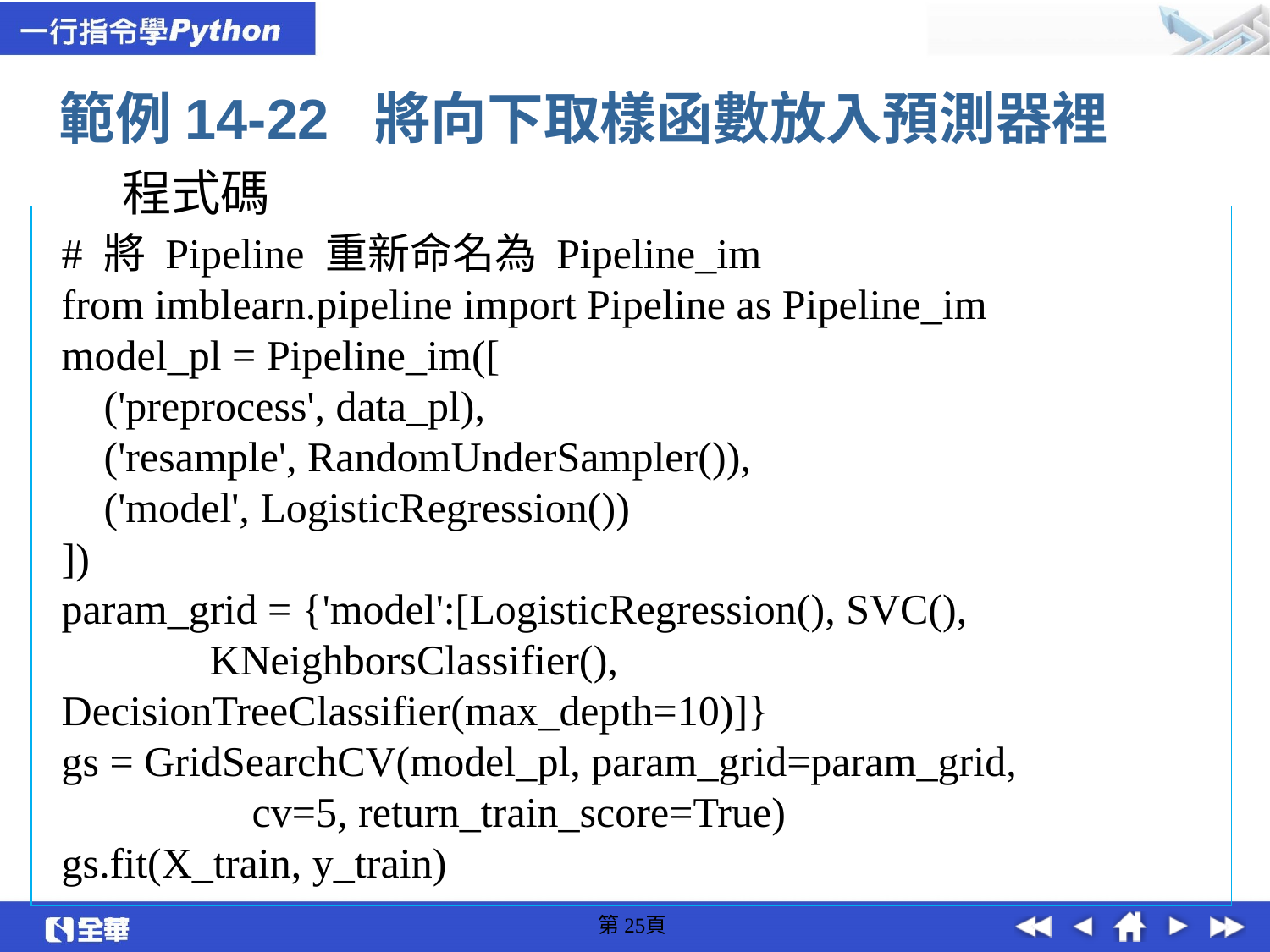

範例14-22  將向下取樣函數放入預測器裡
程式碼
# 將 Pipeline 重新命名為 Pipeline_im
from imblearn.pipeline import Pipeline as Pipeline_im
model_pl = Pipeline_im([
    ('preprocess', data_pl),
    ('resample', RandomUnderSampler()),
    ('model', LogisticRegression())
])
param_grid = {'model':[LogisticRegression(), SVC(),
              KNeighborsClassifier(), DecisionTreeClassifier(max_depth=10)]}
gs = GridSearchCV(model_pl, param_grid=param_grid,
                  cv=5, return_train_score=True)
gs.fit(X_train, y_train)